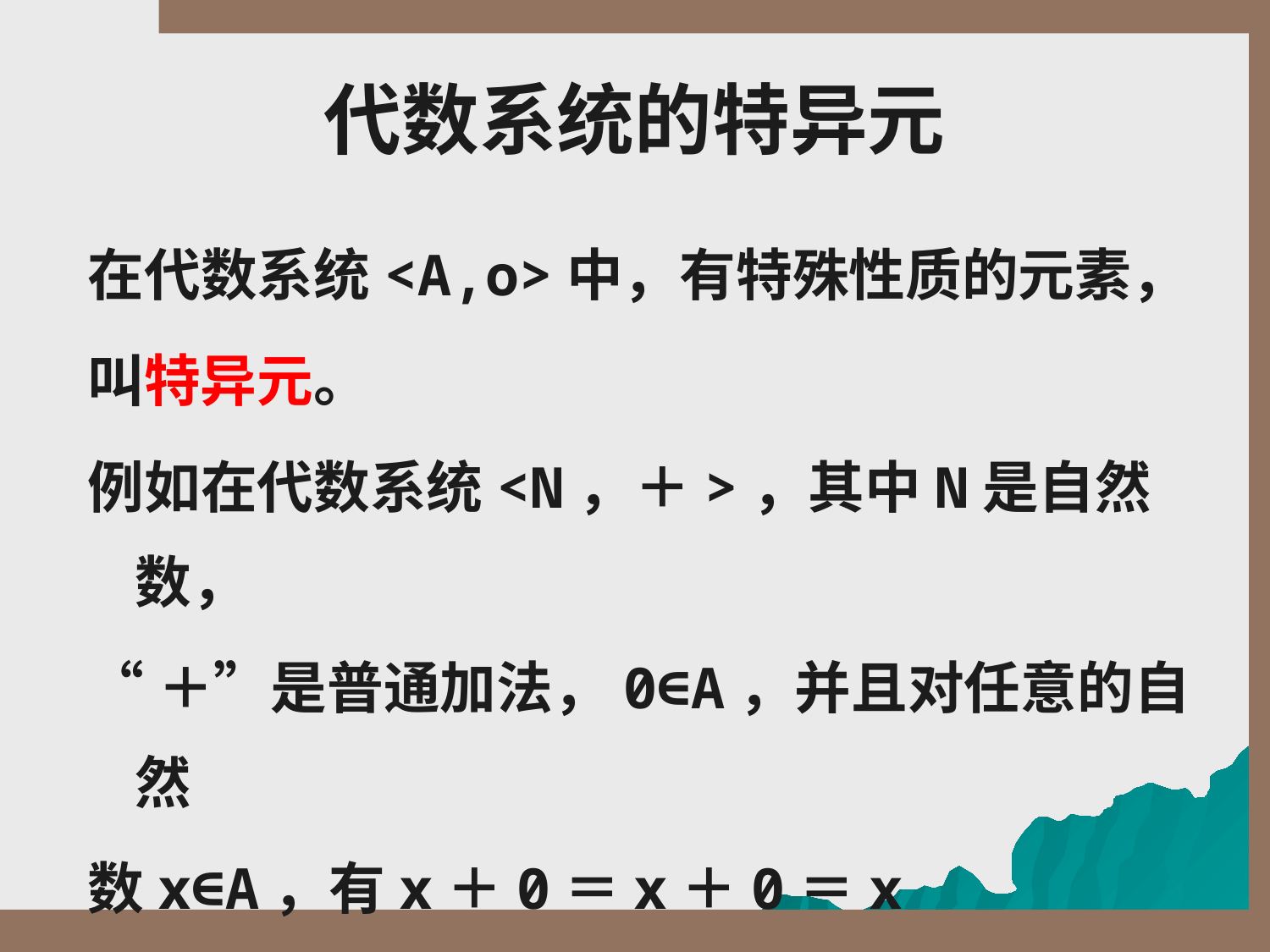

# 代数系统的特异元
在代数系统<A,о>中，有特殊性质的元素，
叫特异元。
例如在代数系统<N，＋>，其中N是自然数，
“＋”是普通加法，0∈A，并且对任意的自然
数x∈A，有x＋0＝x＋0＝x
15